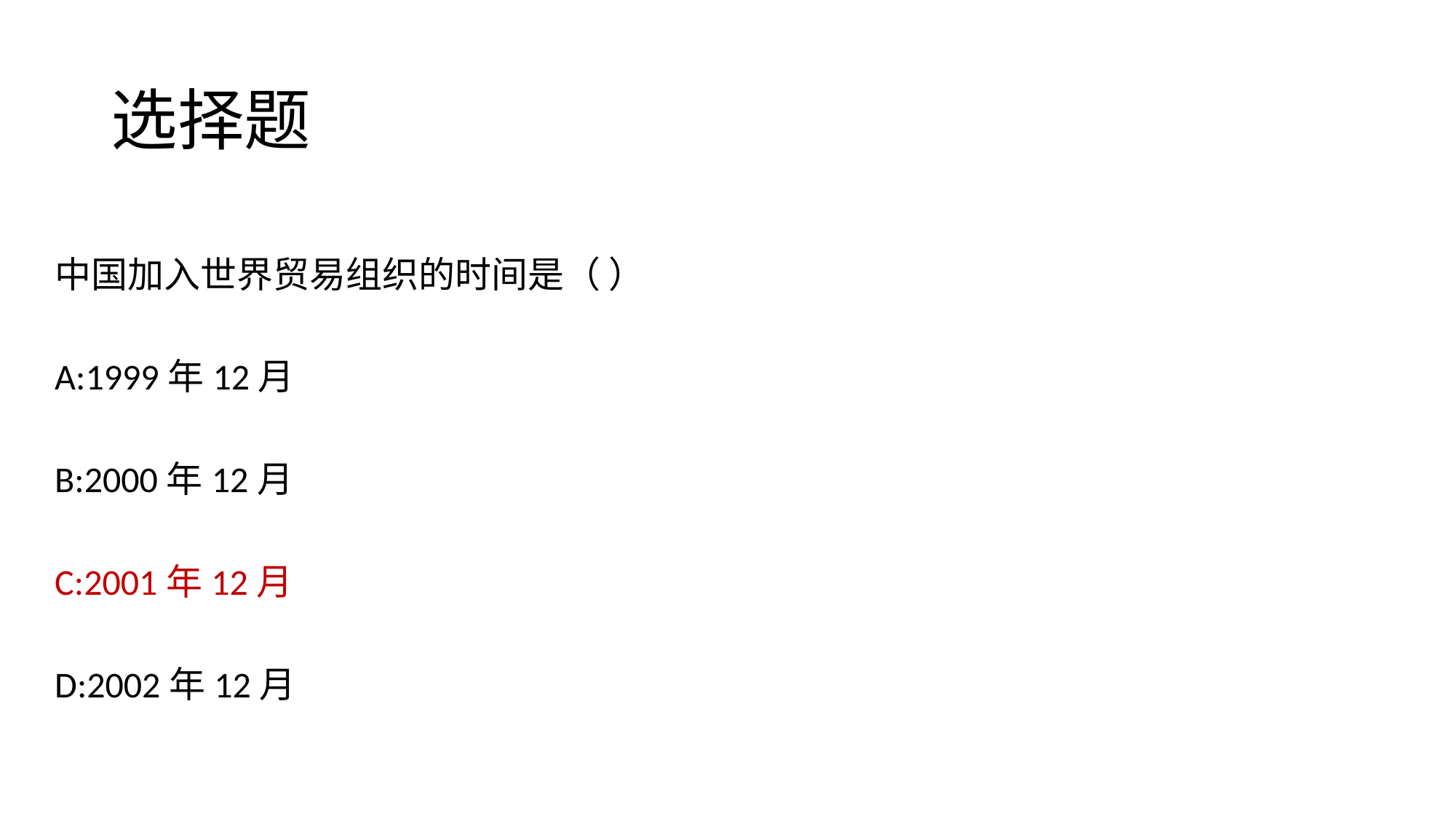

# 选择题
中国加入世界贸易组织的时间是（ ）
A:1999年12月
B:2000年12月
C:2001年12月
D:2002年12月